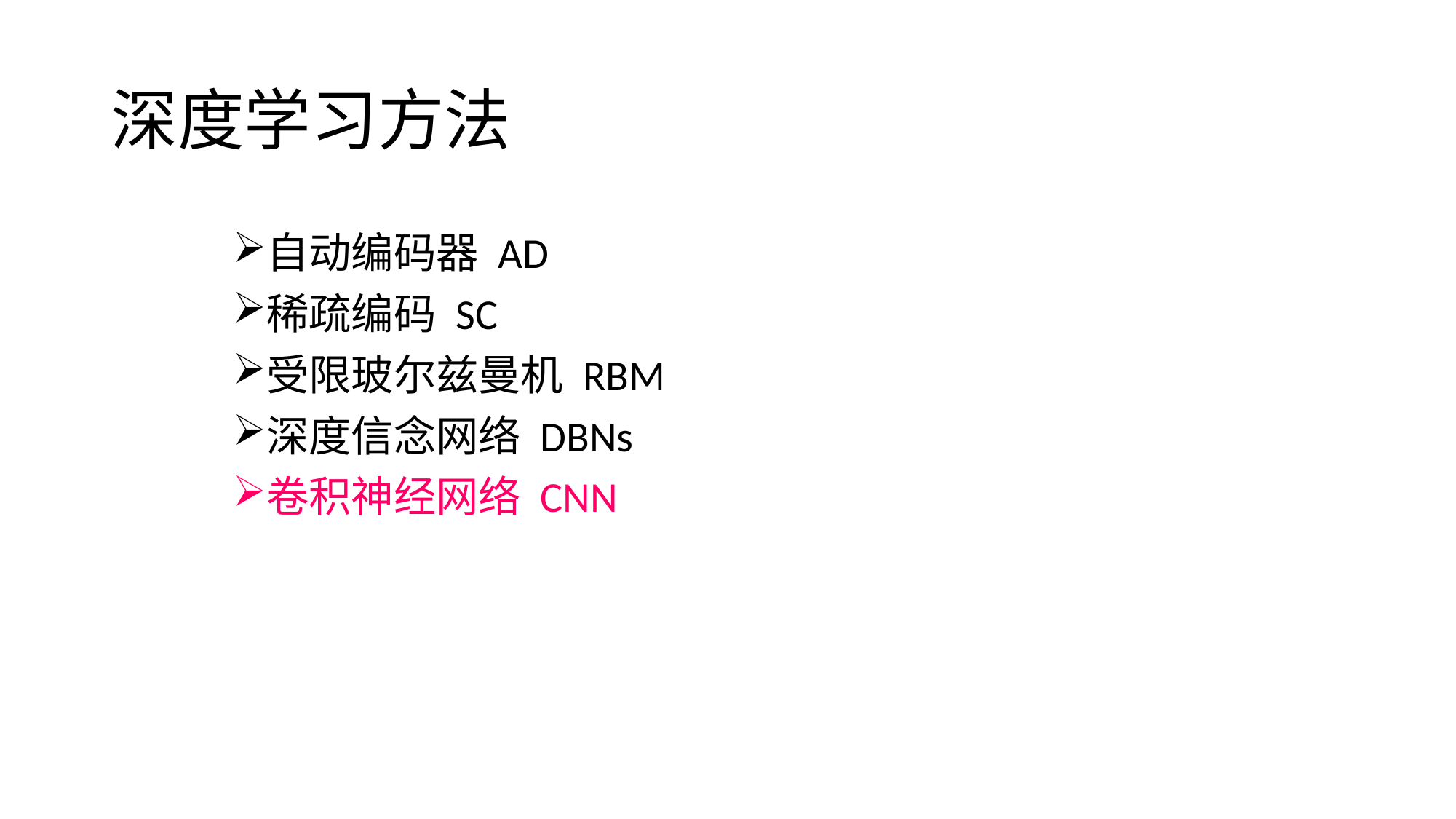

# 深度学习方法

自动编码器 AD
稀疏编码 SC
受限玻尔兹曼机 RBM
深度信念网络 DBNs
卷积神经网络 CNN